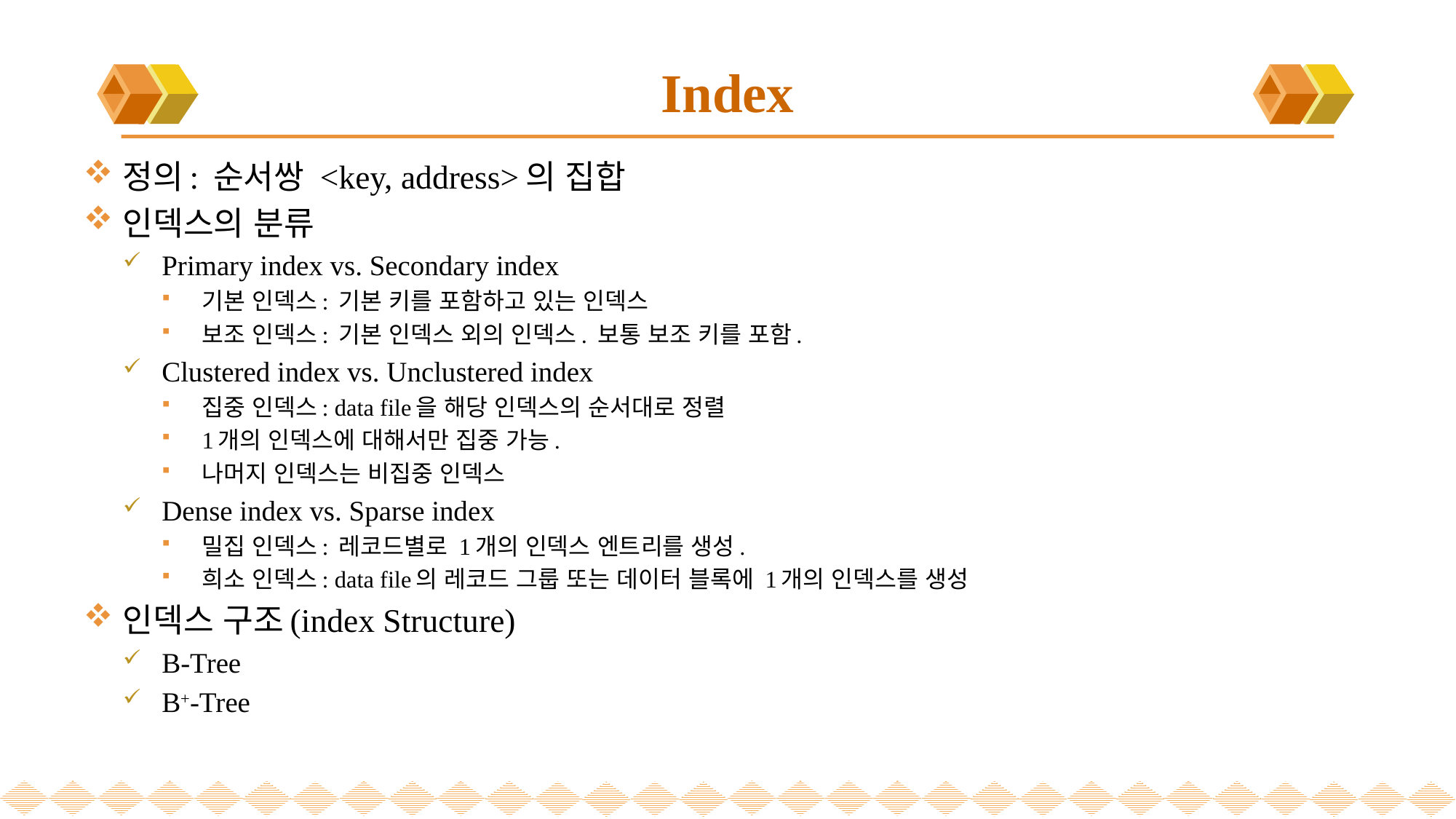

# Index
정의: 순서쌍 <key, address>의 집합
인덱스의 분류
Primary index vs. Secondary index
기본 인덱스: 기본 키를 포함하고 있는 인덱스
보조 인덱스: 기본 인덱스 외의 인덱스. 보통 보조 키를 포함.
Clustered index vs. Unclustered index
집중 인덱스: data file을 해당 인덱스의 순서대로 정렬
1개의 인덱스에 대해서만 집중 가능.
나머지 인덱스는 비집중 인덱스
Dense index vs. Sparse index
밀집 인덱스: 레코드별로 1개의 인덱스 엔트리를 생성.
희소 인덱스: data file의 레코드 그룹 또는 데이터 블록에 1개의 인덱스를 생성
인덱스 구조(index Structure)
B-Tree
B+-Tree